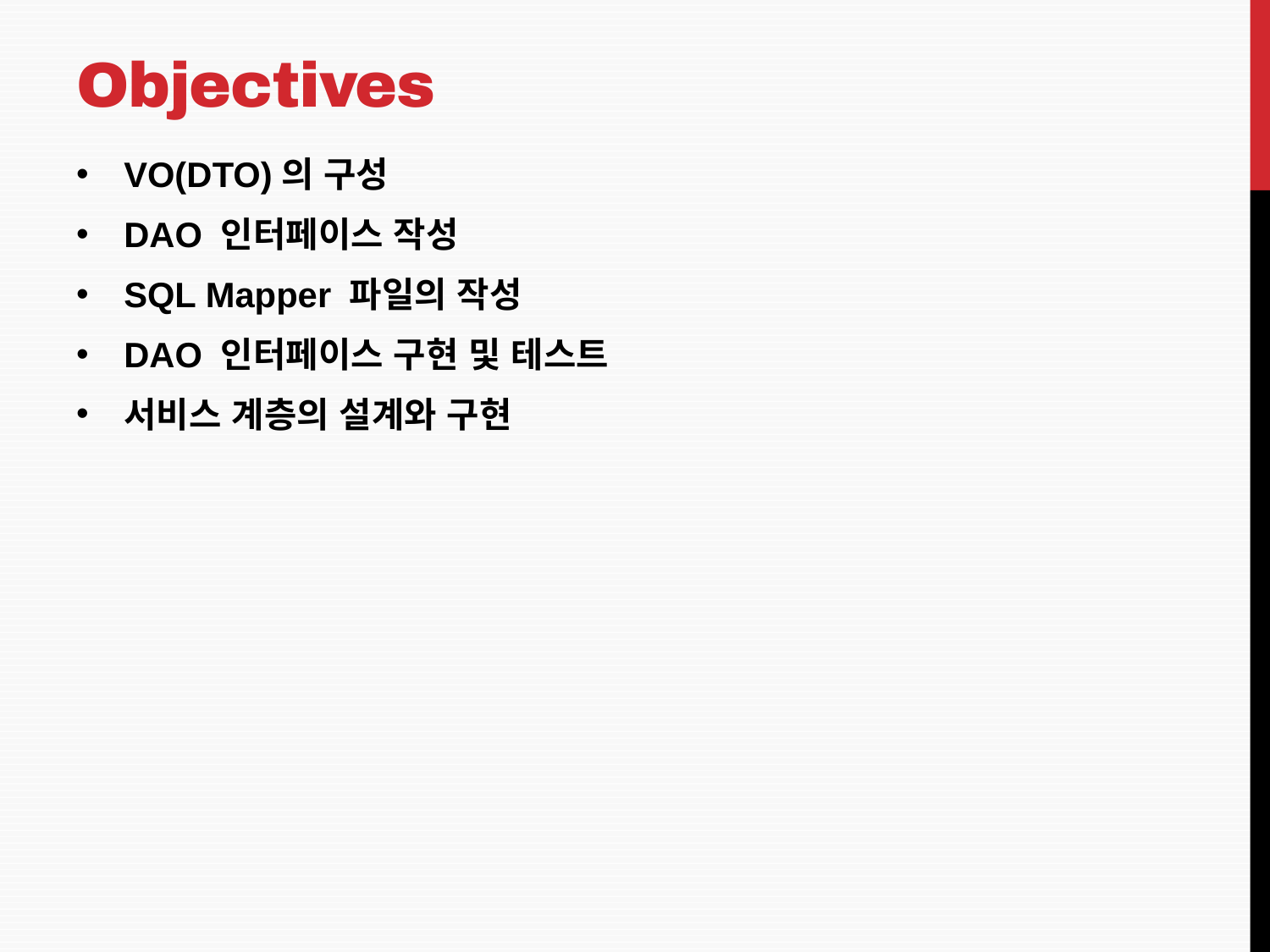

# Objectives
VO(DTO)의 구성
DAO 인터페이스 작성
SQL Mapper 파일의 작성
DAO 인터페이스 구현 및 테스트
서비스 계층의 설계와 구현